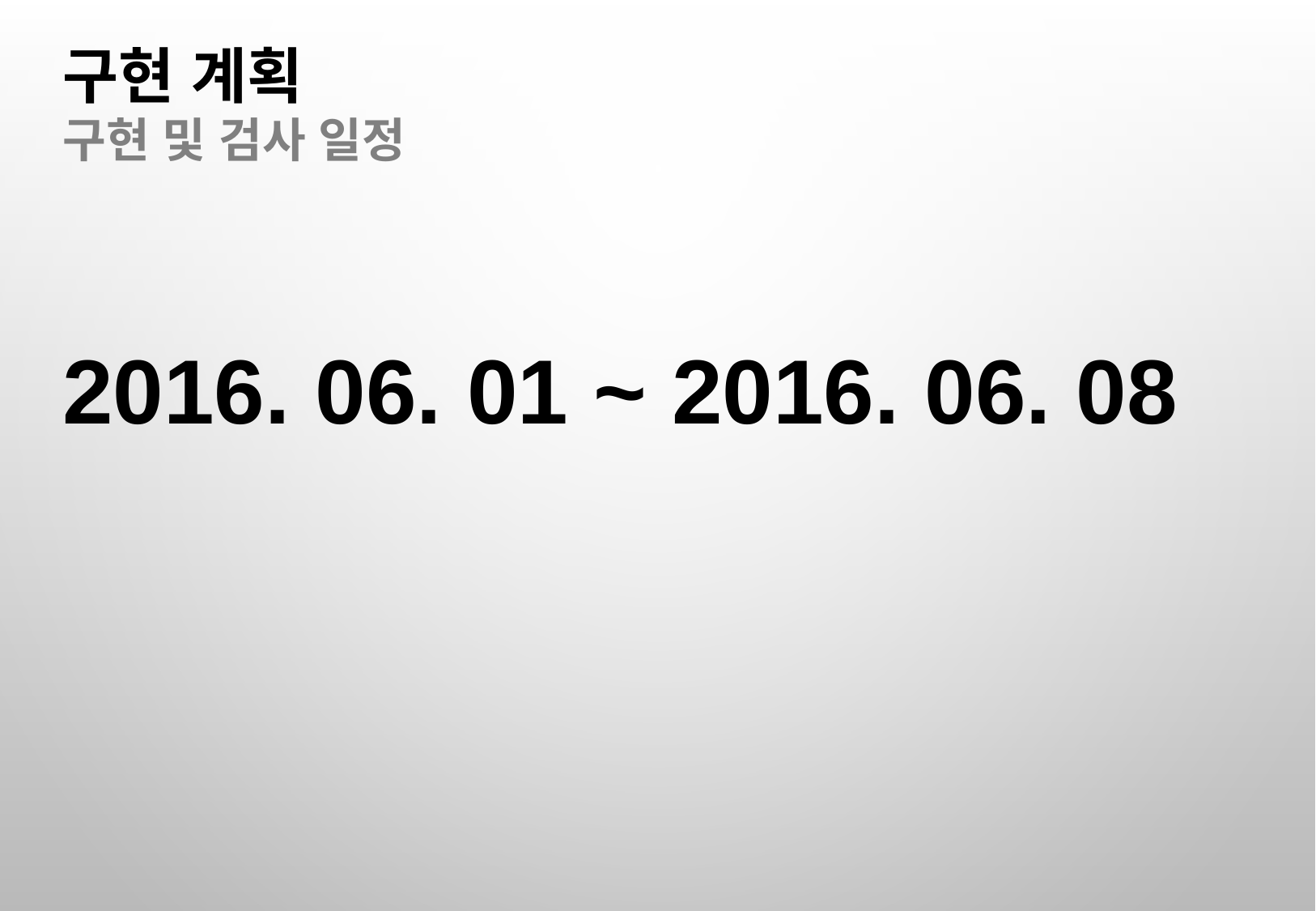

구현 계획
구현 및 검사 일정
2016. 06. 01 ~ 2016. 06. 08
6